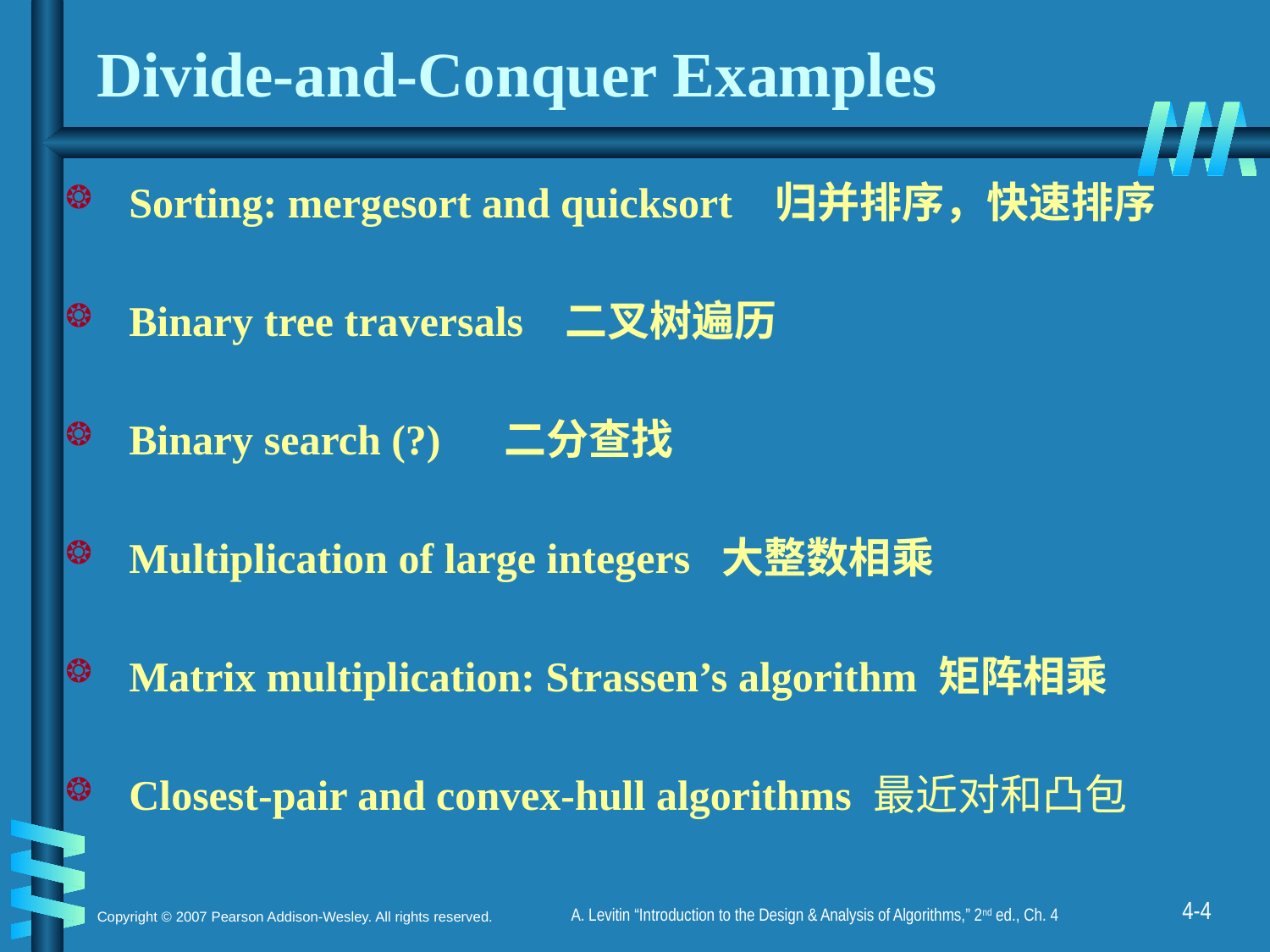

# Divide-and-Conquer Examples
Sorting: mergesort and quicksort   归并排序，快速排序

Binary tree traversals   二叉树遍历

Binary search (?)     二分查找

Multiplication of large integers  大整数相乘

Matrix multiplication: Strassen’s algorithm 矩阵相乘

Closest-pair and convex-hull algorithms 最近对和凸包